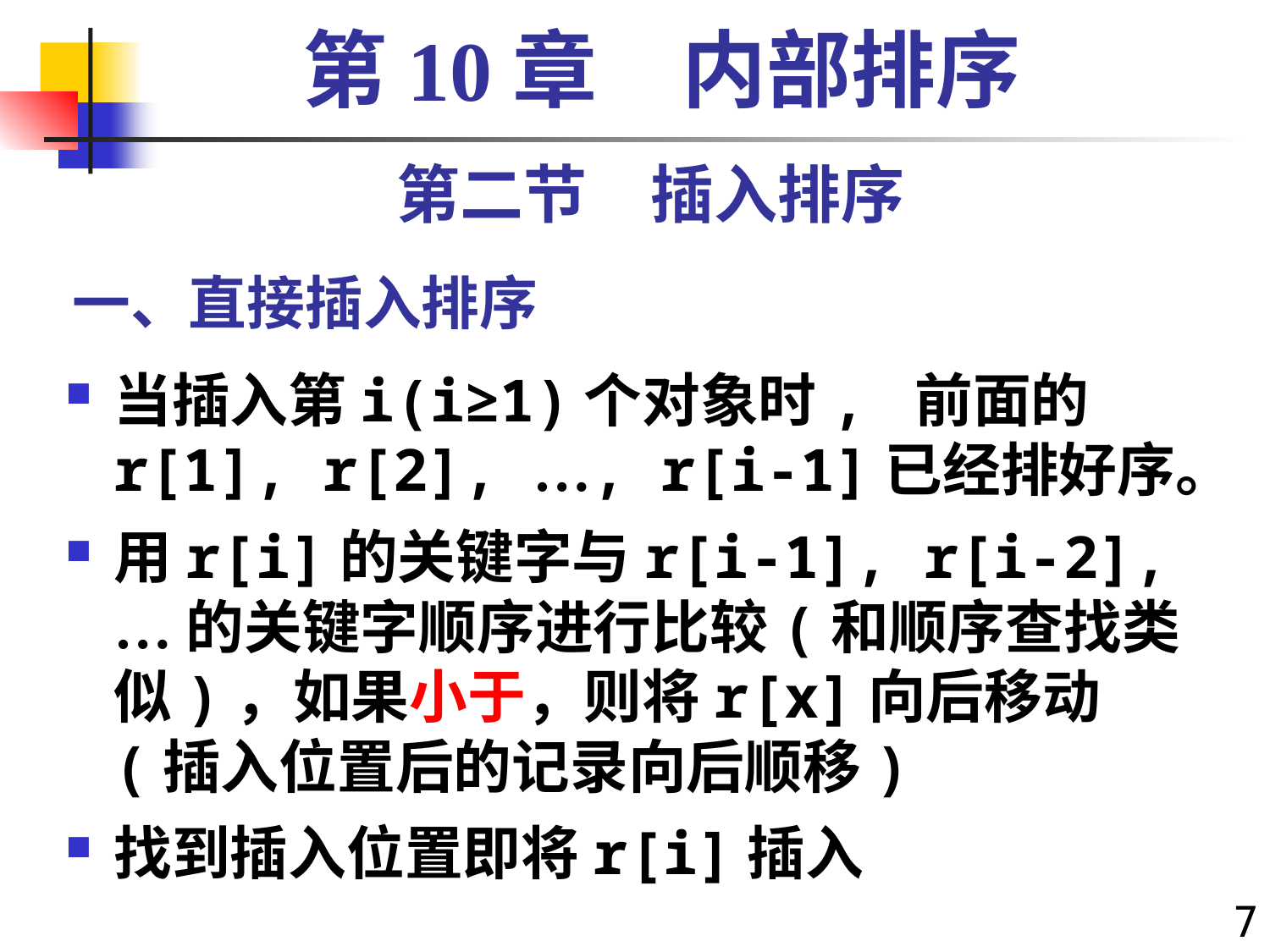

第10章　内部排序
第二节　插入排序
# 一、直接插入排序
当插入第i(i≥1)个对象时, 前面的r[1], r[2], …, r[i-1]已经排好序。
用r[i]的关键字与r[i-1], r[i-2], …的关键字顺序进行比较(和顺序查找类似)，如果小于，则将r[x]向后移动(插入位置后的记录向后顺移)
找到插入位置即将r[i]插入
7